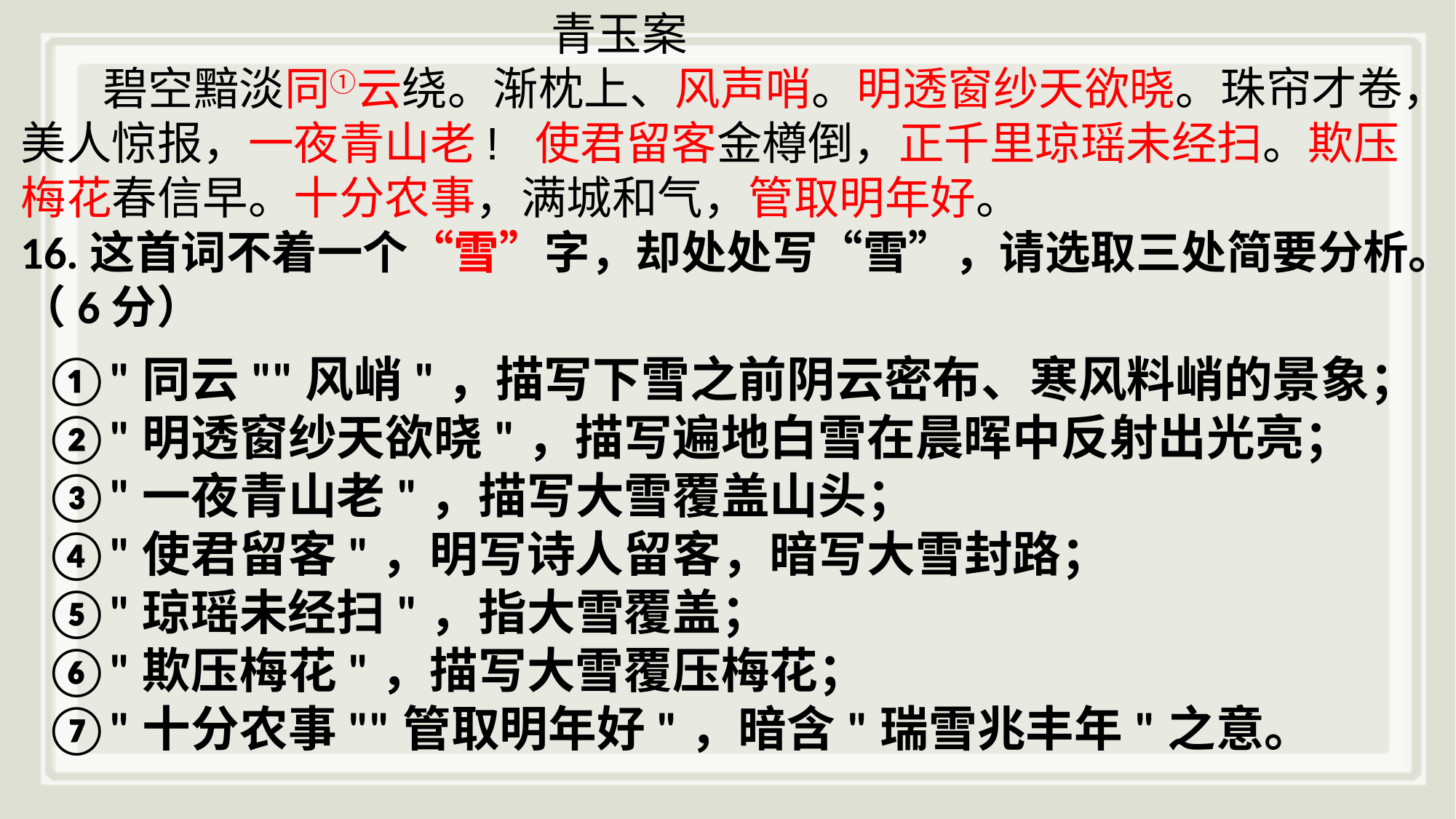

青玉案
       碧空黯淡同①云绕。渐枕上、风声哨。明透窗纱天欲晓。珠帘才卷，美人惊报，一夜青山老!  使君留客金樽倒，正千里琼瑶未经扫。欺压梅花春信早。十分农事，满城和气，管取明年好。
16.这首词不着一个“雪”字，却处处写“雪”，请选取三处简要分析。（6分）
#

①"同云""风峭"，描写下雪之前阴云密布、寒风料峭的景象；
②"明透窗纱天欲晓"，描写遍地白雪在晨晖中反射出光亮；
③"一夜青山老"，描写大雪覆盖山头；
④"使君留客"，明写诗人留客，暗写大雪封路；
⑤"琼瑶未经扫"，指大雪覆盖；
⑥"欺压梅花"，描写大雪覆压梅花；
⑦"十分农事""管取明年好"，暗含"瑞雪兆丰年"之意。